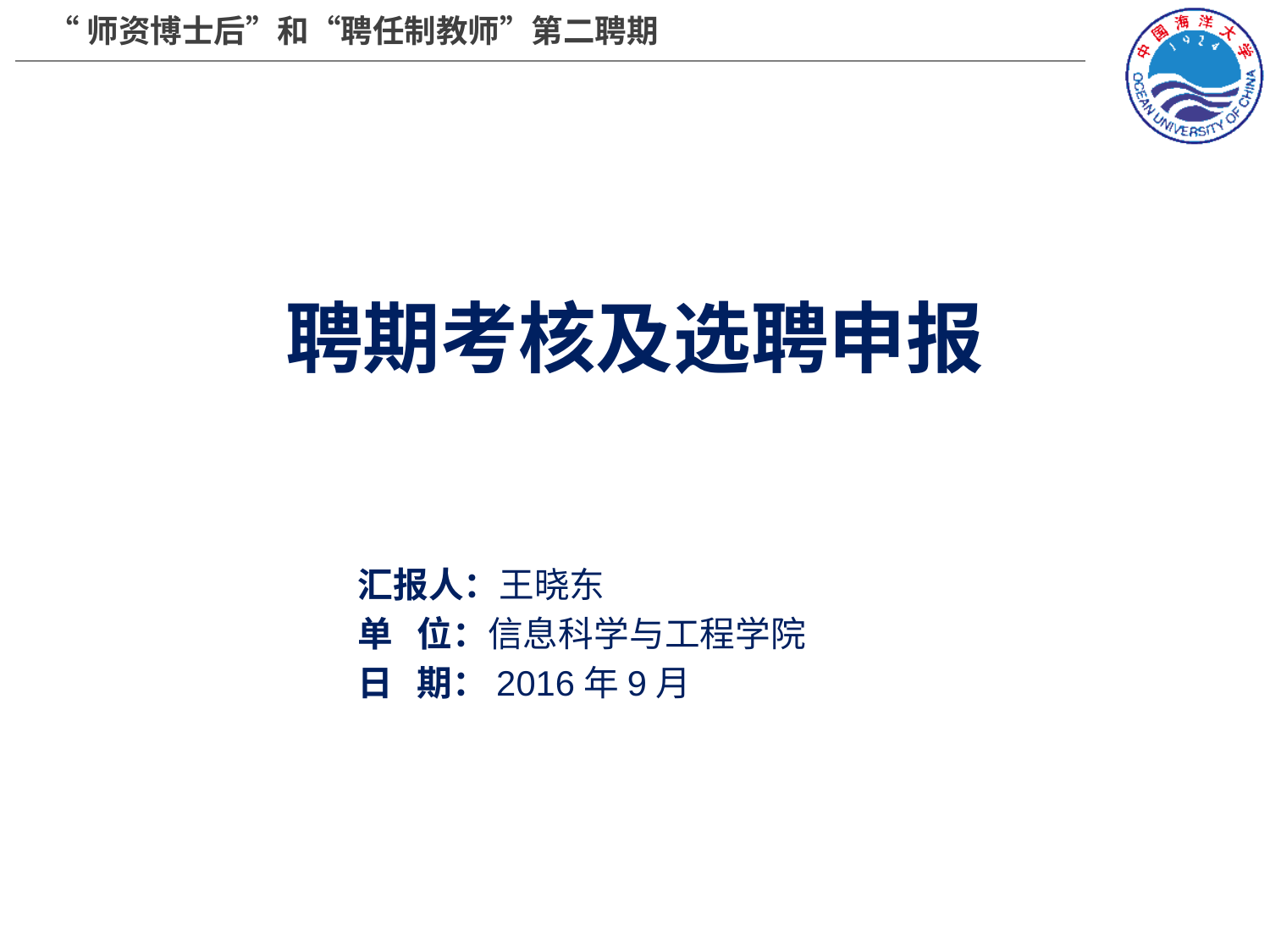

“师资博士后”和“聘任制教师”第二聘期
# 聘期考核及选聘申报
汇报人：王晓东
单   位：信息科学与工程学院
日   期：2016年9月